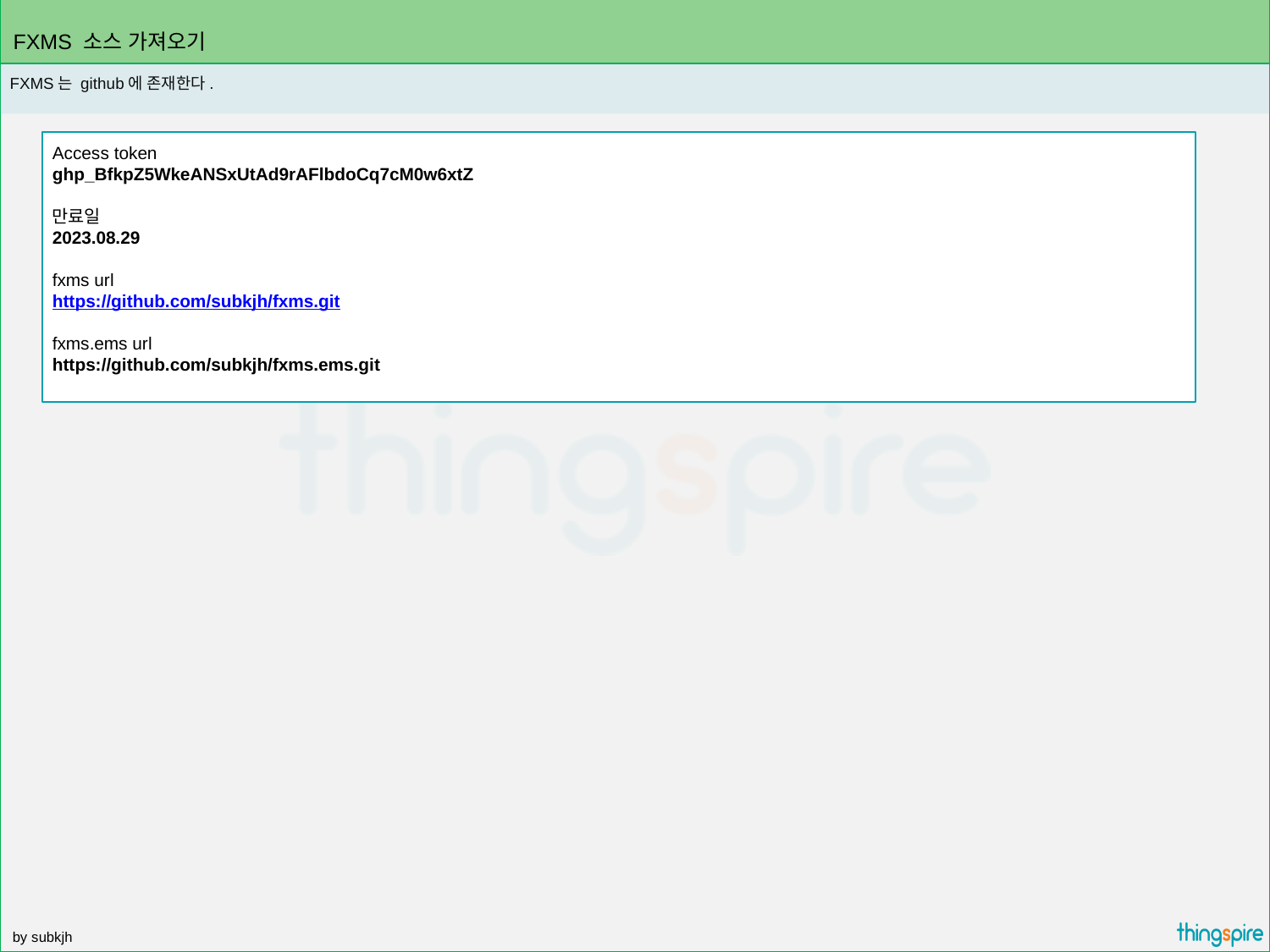

# FXMS 소스 가져오기
FXMS는 github에 존재한다.
Access token
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

만료일
2023.08.29

fxms url
https://github.com/subkjh/fxms.git

fxms.ems url
https://github.com/subkjh/fxms.ems.git